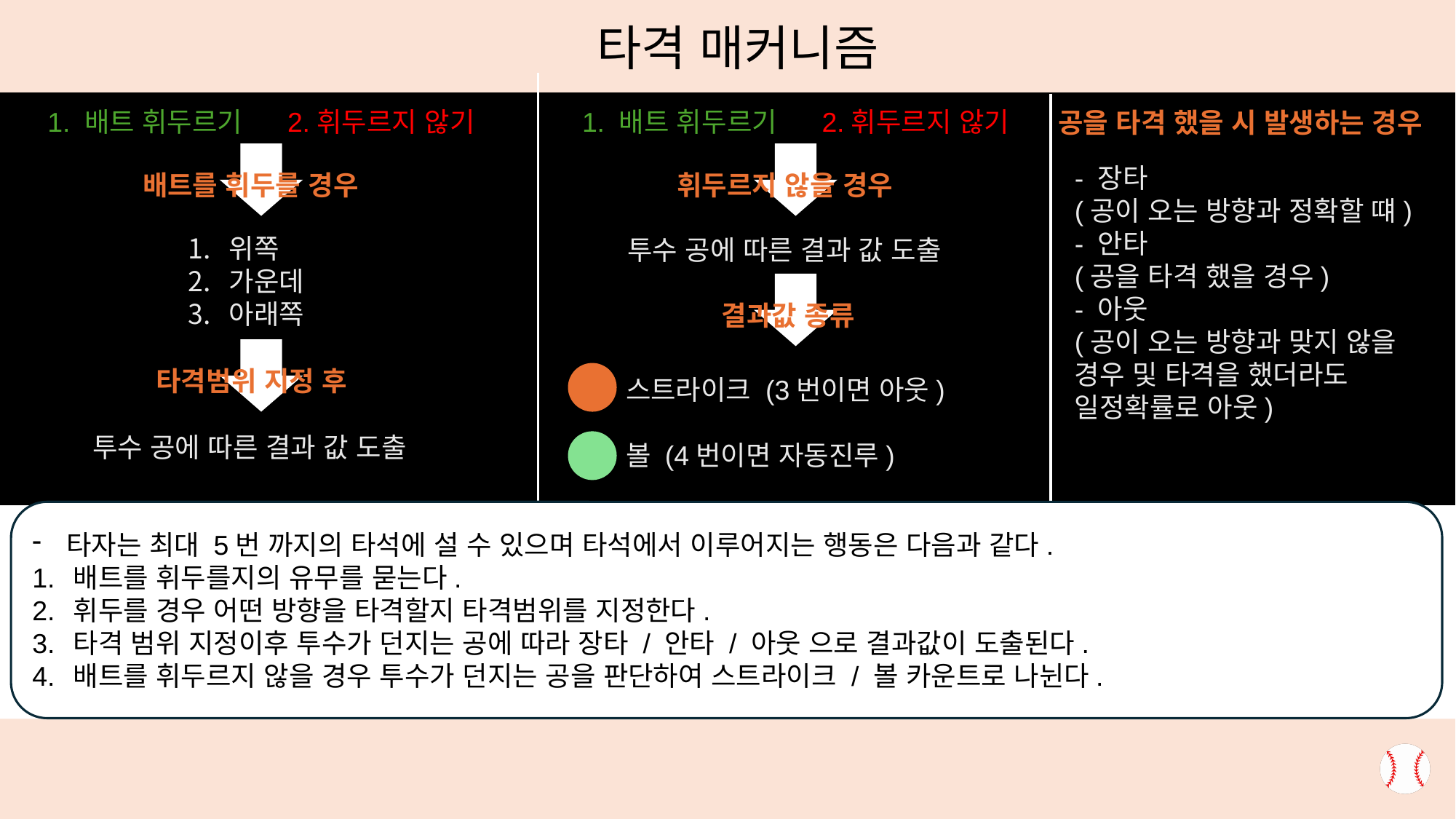

# 타격 매커니즘

1. 배트 휘두르기     2.휘두르지 않기
1. 배트 휘두르기     2.휘두르지 않기
공을 타격 했을 시 발생하는 경우

- 장타
(공이 오는 방향과 정확할 떄)
- 안타
(공을 타격 했을 경우)
- 아웃
(공이 오는 방향과 맞지 않을 경우 및 타격을 했더라도
일정확률로 아웃)
배트를 휘두를 경우
휘두르지 않을 경우
위쪽
가운데
아래쪽
투수 공에 따른 결과 값 도출

결과값 종류

타격범위 지정 후

스트라이크 (3번이면 아웃)
투수 공에 따른 결과 값 도출

볼 (4번이면 자동진루)
타자는 최대 5번 까지의 타석에 설 수 있으며 타석에서 이루어지는 행동은 다음과 같다.
배트를 휘두를지의 유무를 묻는다.
휘두를 경우 어떤 방향을 타격할지 타격범위를 지정한다.
타격 범위 지정이후 투수가 던지는 공에 따라 장타 / 안타 / 아웃 으로 결과값이 도출된다.
배트를 휘두르지 않을 경우 투수가 던지는 공을 판단하여 스트라이크 / 볼 카운트로 나뉜다.